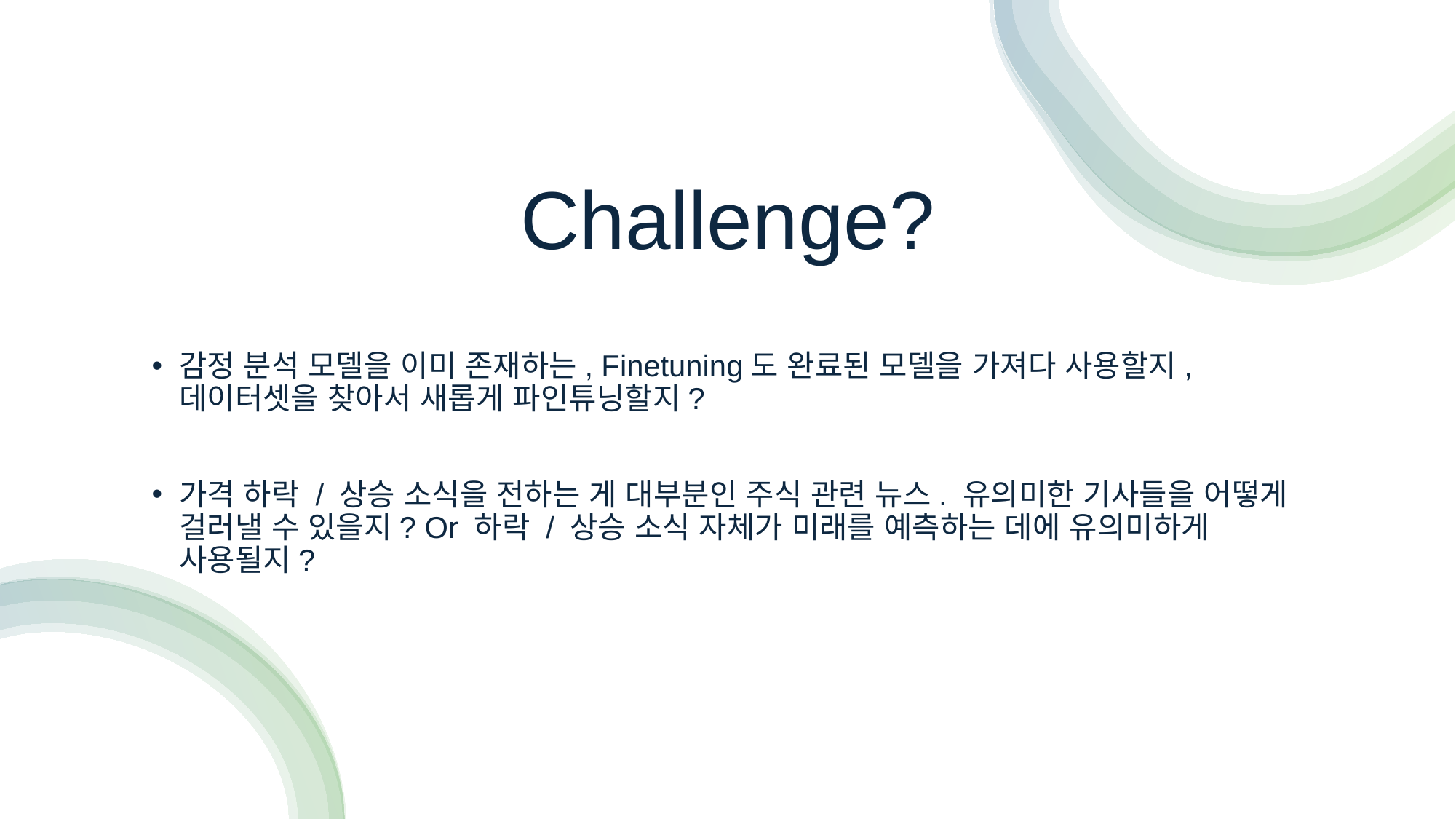

# Challenge?
감정 분석 모델을 이미 존재하는, Finetuning도 완료된 모델을 가져다 사용할지, 데이터셋을 찾아서 새롭게 파인튜닝할지?

가격 하락 / 상승 소식을 전하는 게 대부분인 주식 관련 뉴스. 유의미한 기사들을 어떻게 걸러낼 수 있을지? Or 하락 / 상승 소식 자체가 미래를 예측하는 데에 유의미하게 사용될지?